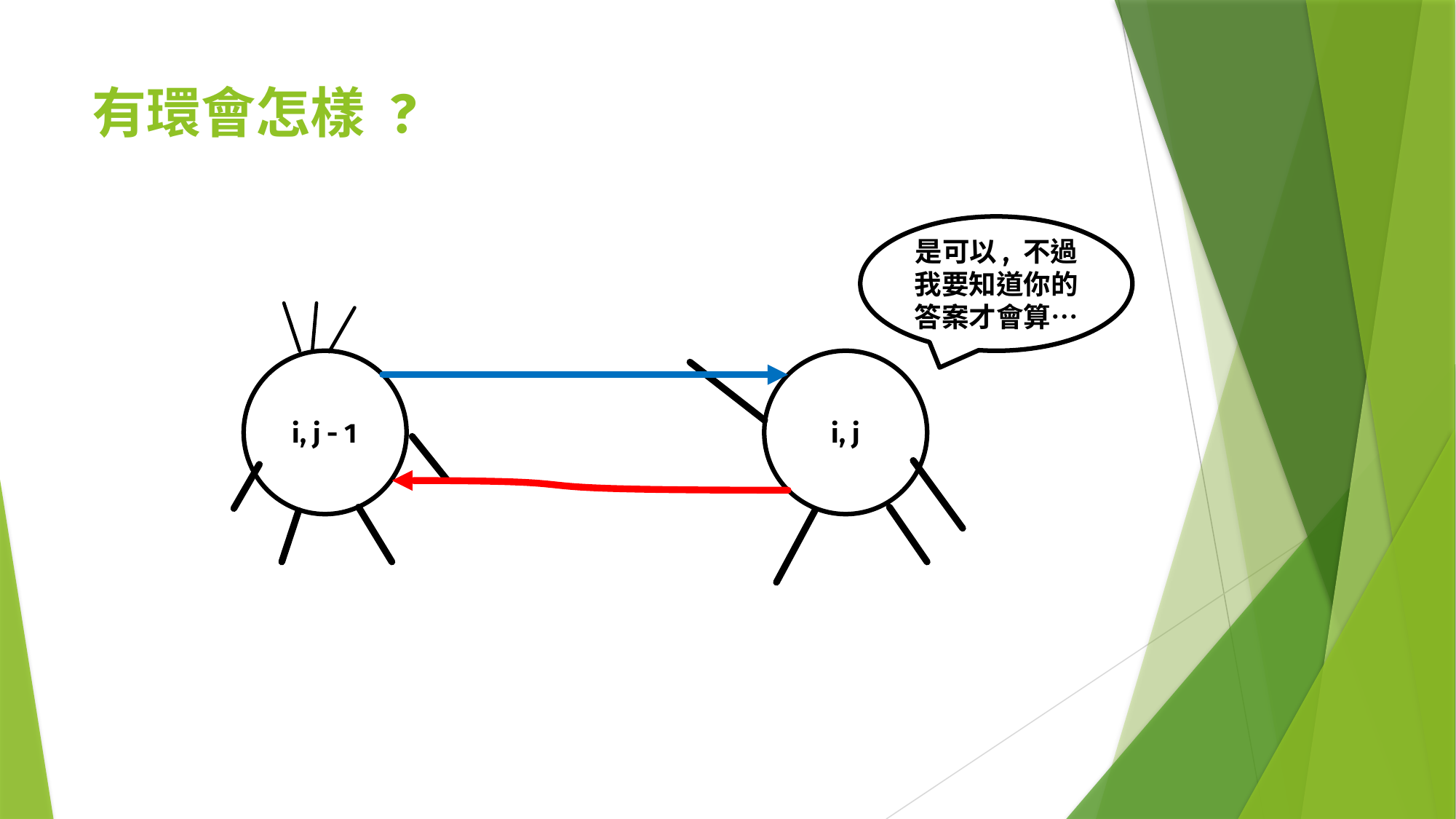

# 有環會怎樣 ?
是可以, 不過我要知道你的答案才會算…
i, j - 1
i, j